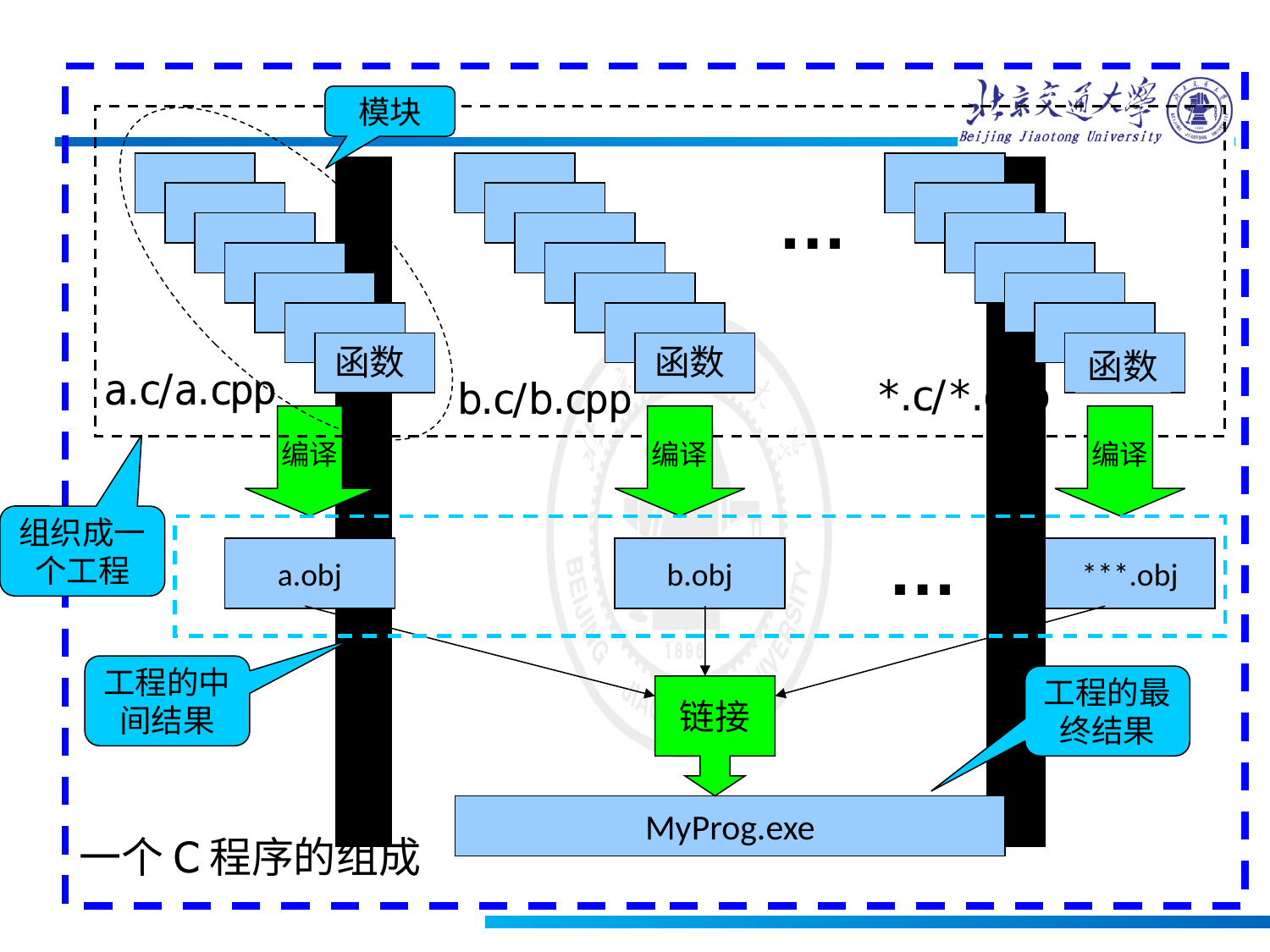

模块

函数

函数

函数
…
a.c/a.cpp
*.c/*.cpp
b.c/b.cpp
编译
编译
编译
组织成一个工程

…
a.obj
b.obj
***.obj

工程的中间结果
工程的最终结果
链接
MyProg.exe
一个C程序的组成